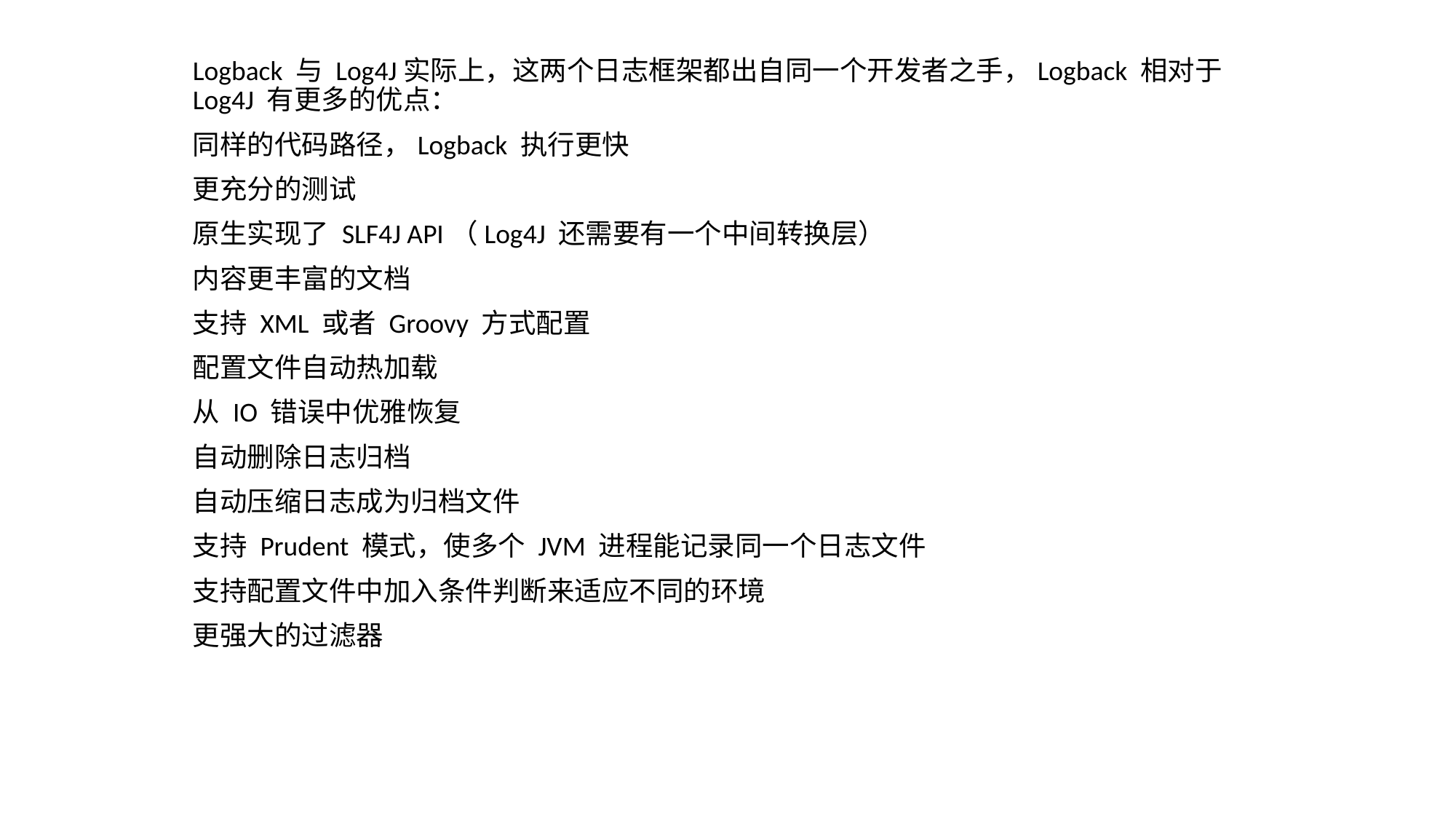

Logback 与 Log4J实际上，这两个日志框架都出自同一个开发者之手，Logback 相对于 Log4J 有更多的优点：
同样的代码路径，Logback 执行更快
更充分的测试
原生实现了 SLF4J API（Log4J 还需要有一个中间转换层）
内容更丰富的文档
支持 XML 或者 Groovy 方式配置
配置文件自动热加载
从 IO 错误中优雅恢复
自动删除日志归档
自动压缩日志成为归档文件
支持 Prudent 模式，使多个 JVM 进程能记录同一个日志文件
支持配置文件中加入条件判断来适应不同的环境
更强大的过滤器